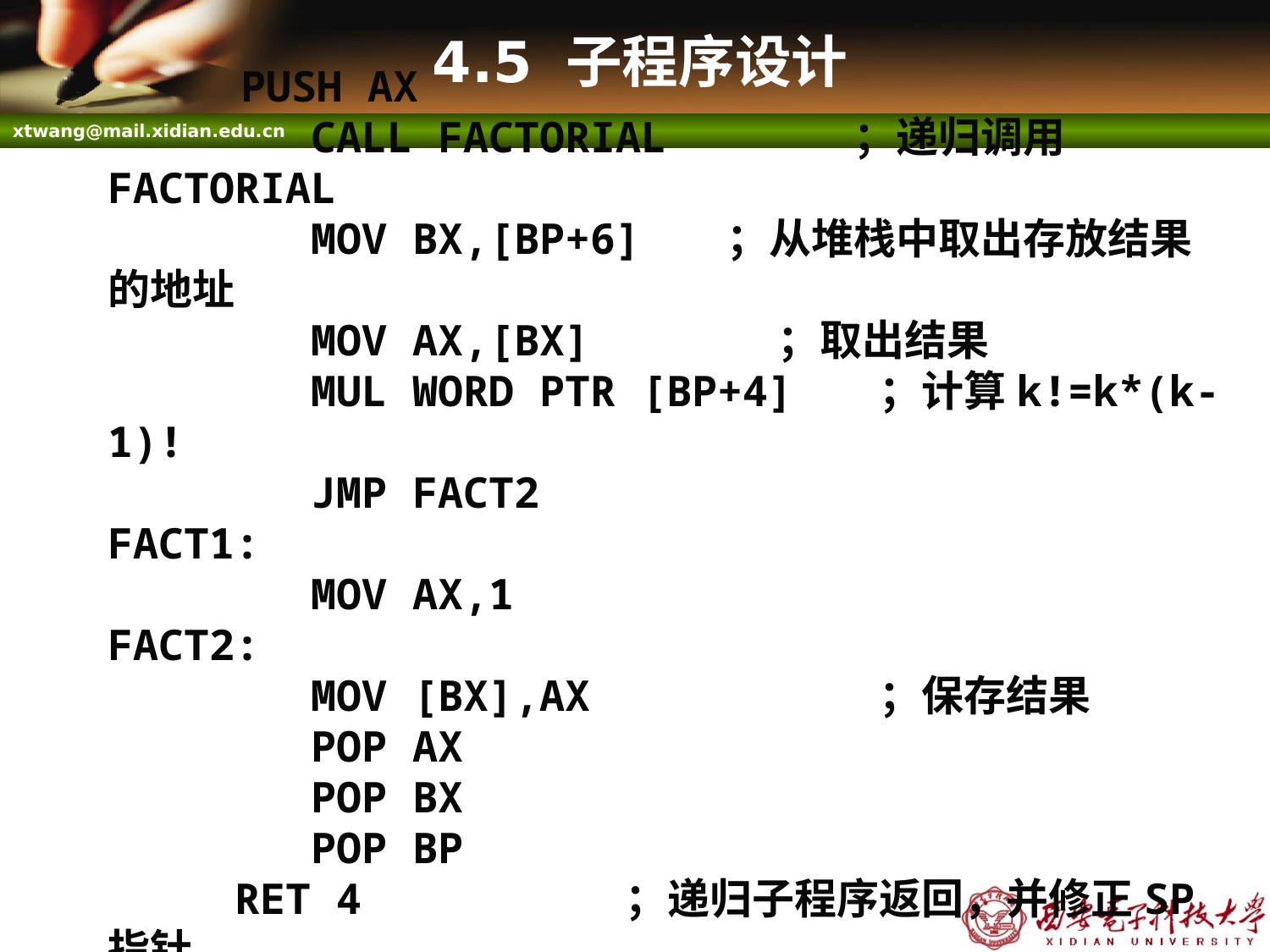

# 4.5 子程序设计
               PUSH AX
        CALL FACTORIAL       ；递归调用FACTORIAL
        MOV BX,[BP+6]   ；从堆栈中取出存放结果的地址
        MOV AX,[BX]	      ；取出结果
        MUL WORD PTR [BP+4]   ；计算k!=k*(k-1)!
        JMP FACT2
FACT1:
        MOV AX,1
FACT2:
        MOV [BX],AX           ；保存结果
        POP AX
        POP BX
        POP BP
     RET 4	     ；递归子程序返回，并修正SP指针
FACTORIAL   ENDP